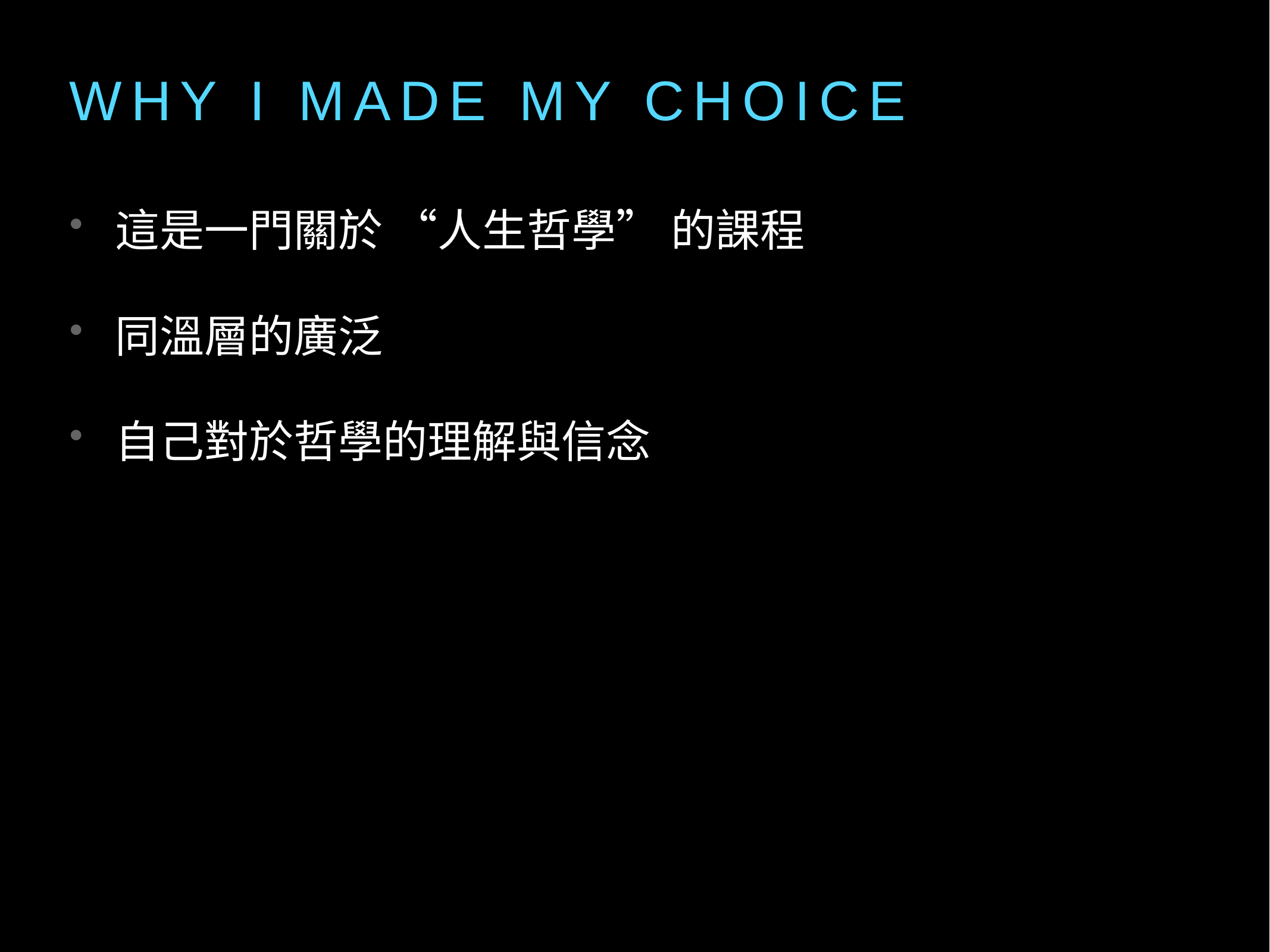

# Why I made my choice
這是一門關於 “人生哲學” 的課程
同溫層的廣泛
自己對於哲學的理解與信念